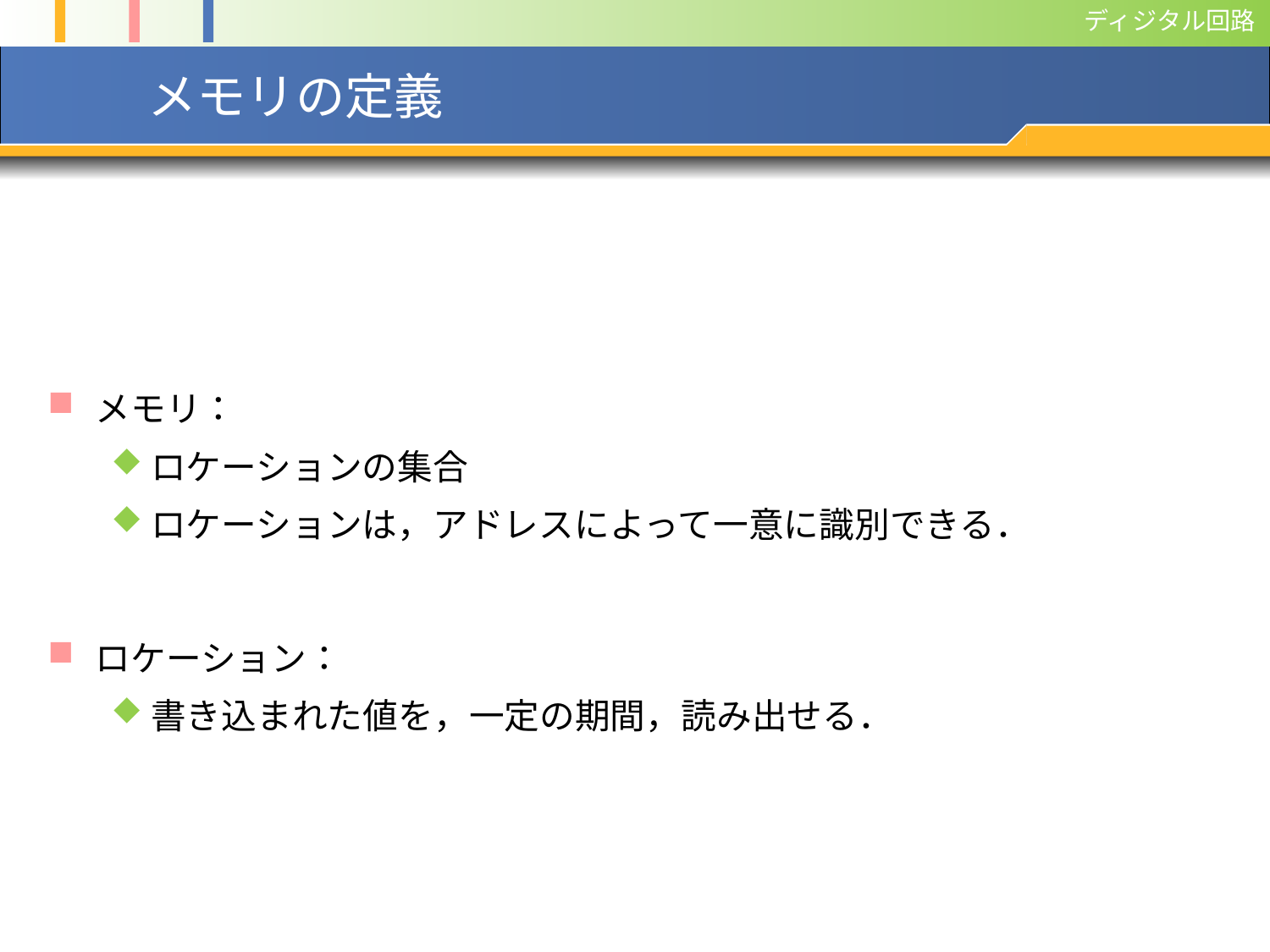

# メモリの定義
メモリ：
ロケーションの集合
ロケーションは，アドレスによって一意に識別できる．

ロケーション：
書き込まれた値を，一定の期間，読み出せる．